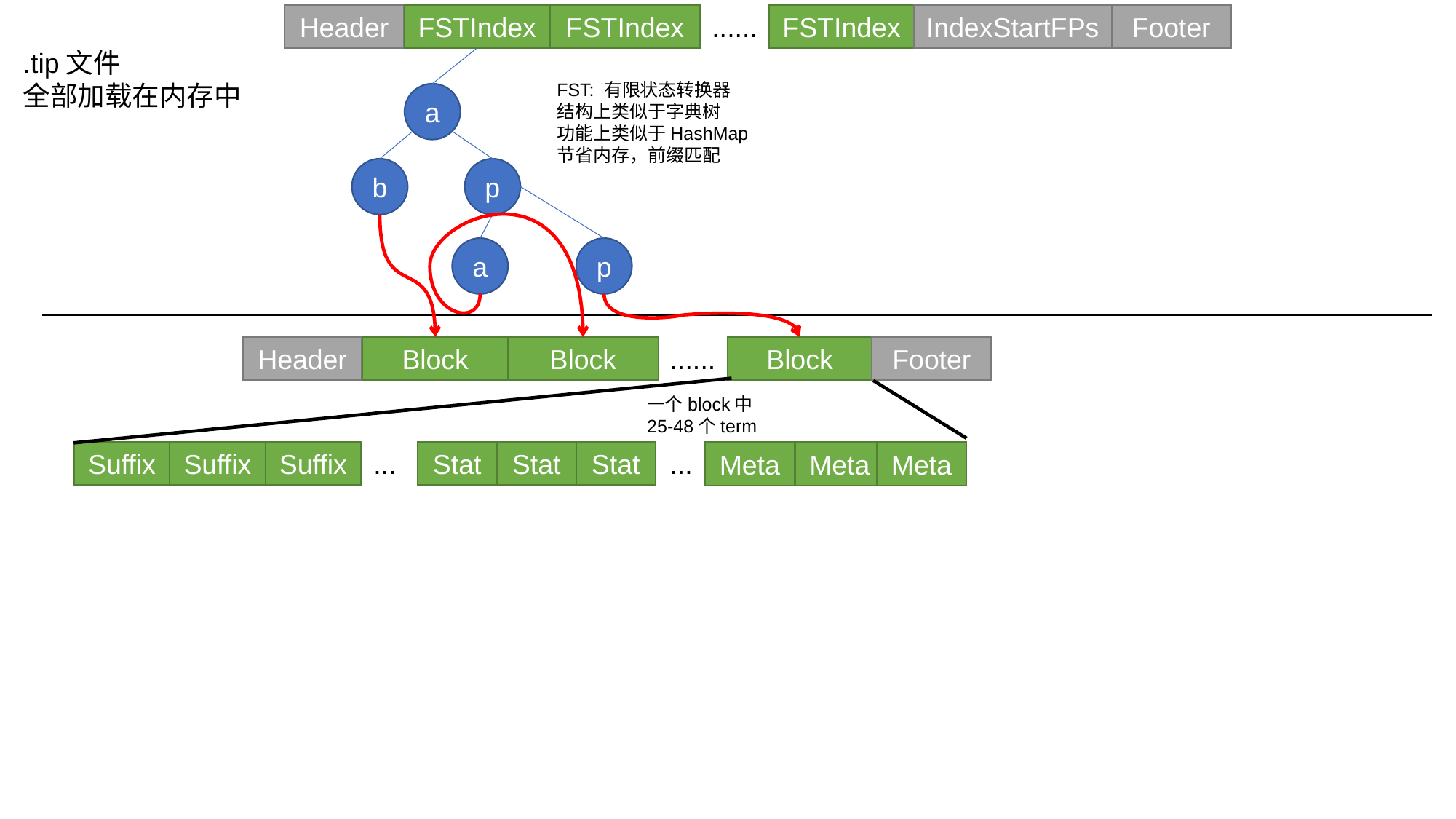

Header
FSTIndex
FSTIndex
......
FSTIndex
IndexStartFPs
Footer
.tip文件
全部加载在内存中
FST: 有限状态转换器
结构上类似于字典树
功能上类似于HashMap
节省内存，前缀匹配
a
b
p
a
p
Header
Block
Block
......
Block
Footer
一个block中
25-48个term
Suffix
Suffix
Suffix
...
Stat
Stat
Stat
...
Meta
Meta
Meta